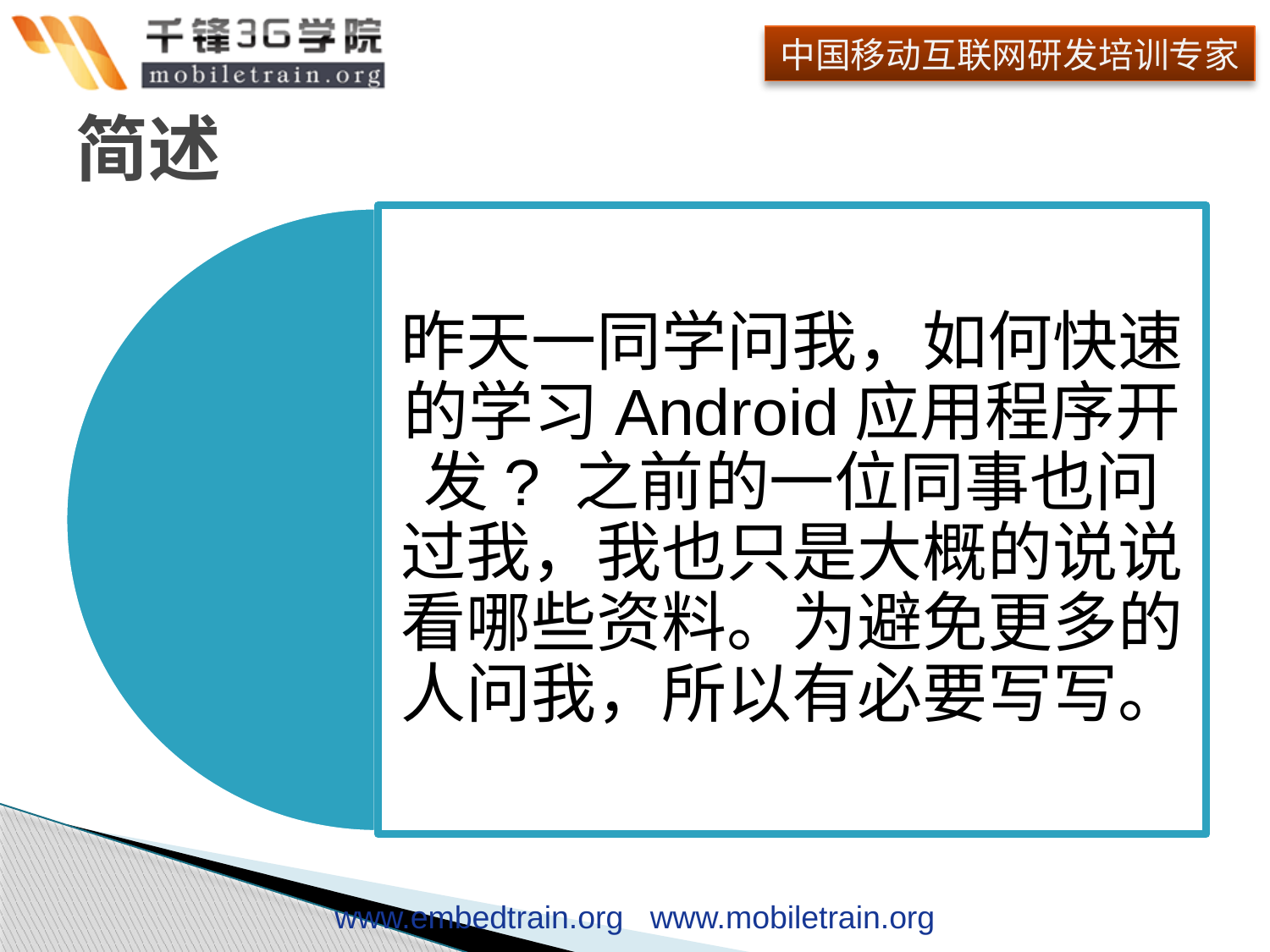

# 简述
昨天一同学问我，如何快速的学习Android应用程序开发? 之前的一位同事也问过我，我也只是大概的说说看哪些资料。为避免更多的人问我，所以有必要写写。